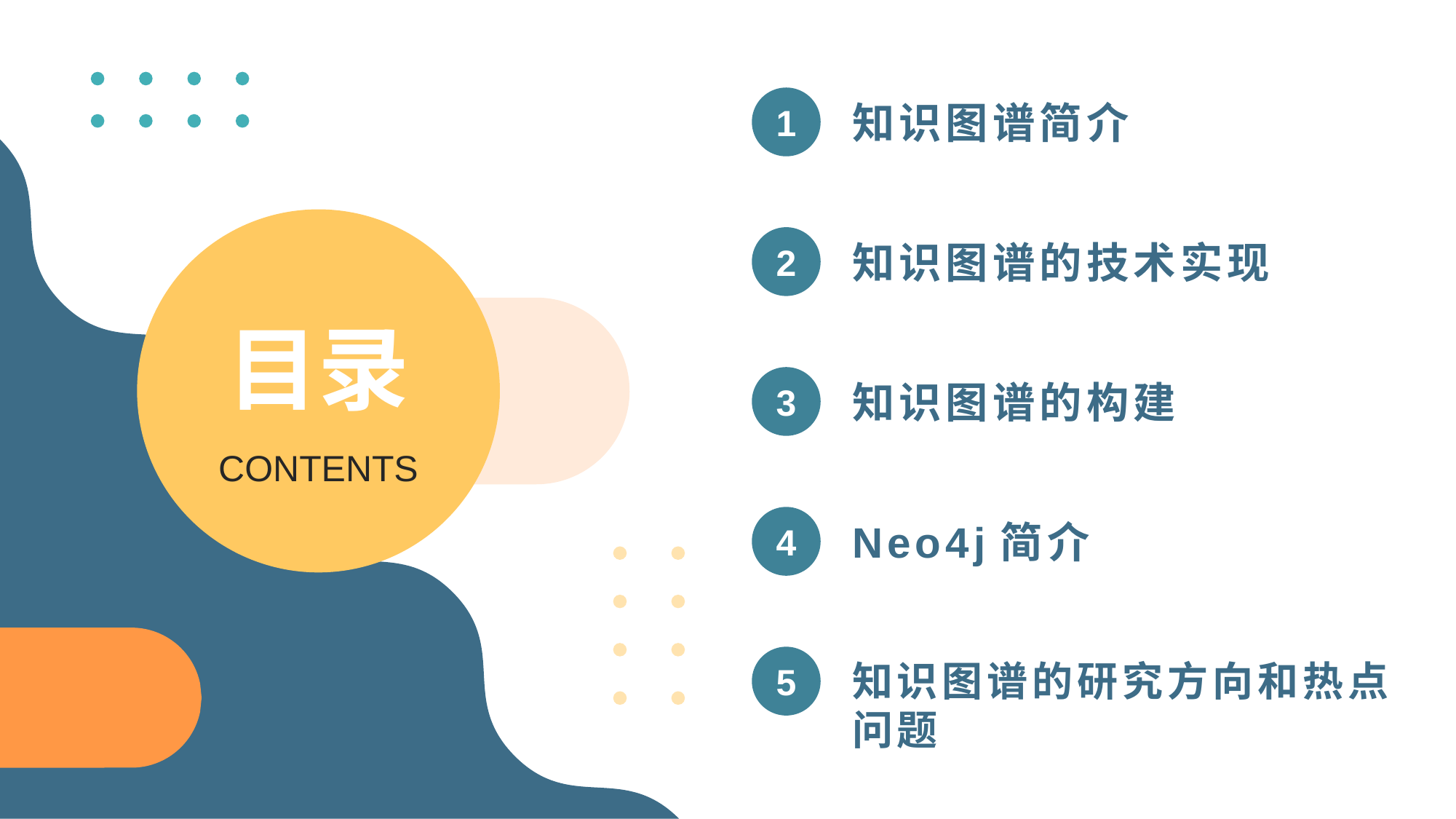

1
知识图谱简介
2
知识图谱的技术实现
# 目录
3
知识图谱的构建
CONTENTS
4
Neo4j简介
5
知识图谱的研究方向和热点问题